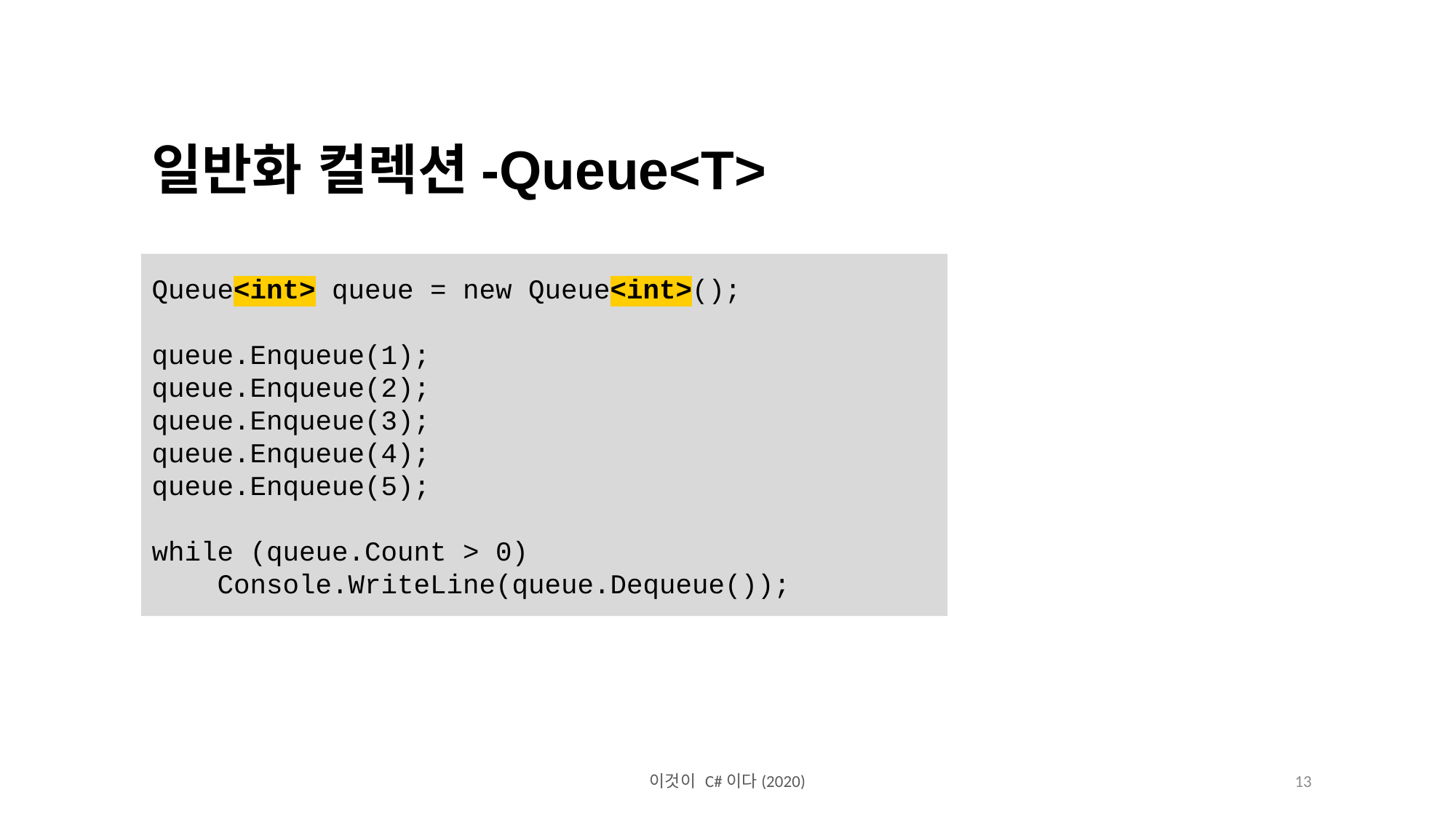

일반화 컬렉션-Queue<T>

Queue<int> queue = new Queue<int>();

queue.Enqueue(1);
queue.Enqueue(2);
queue.Enqueue(3);
queue.Enqueue(4);
queue.Enqueue(5);

while (queue.Count > 0)
    Console.WriteLine(queue.Dequeue());
이것이 C#이다(2020)
13